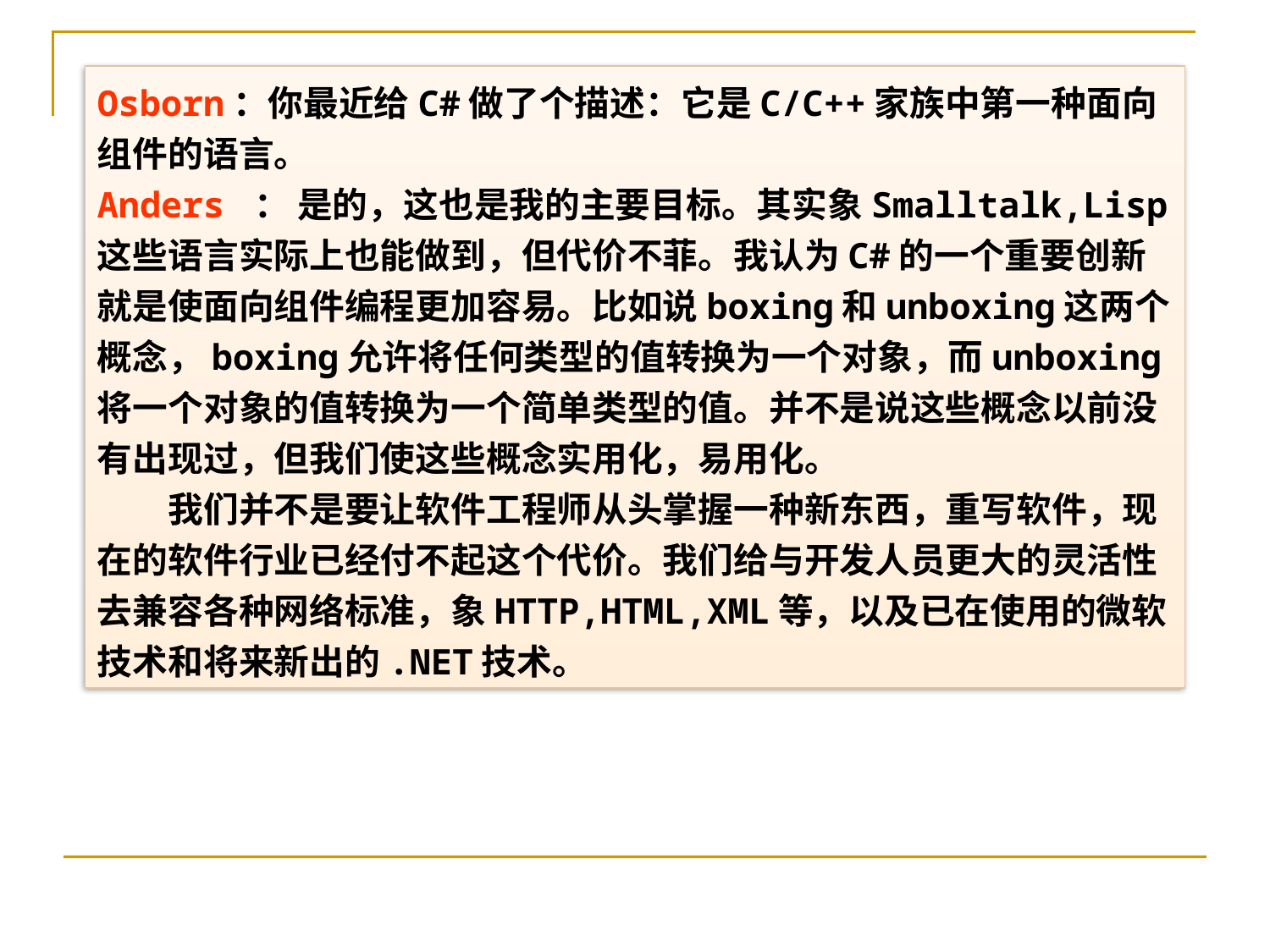

Osborn：你最近给C#做了个描述：它是C/C++家族中第一种面向组件的语言。
Anders ： 是的，这也是我的主要目标。其实象Smalltalk,Lisp这些语言实际上也能做到，但代价不菲。我认为C#的一个重要创新就是使面向组件编程更加容易。比如说boxing和unboxing这两个概念，boxing允许将任何类型的值转换为一个对象，而unboxing将一个对象的值转换为一个简单类型的值。并不是说这些概念以前没有出现过，但我们使这些概念实用化，易用化。
　　我们并不是要让软件工程师从头掌握一种新东西，重写软件，现在的软件行业已经付不起这个代价。我们给与开发人员更大的灵活性去兼容各种网络标准，象HTTP,HTML,XML等，以及已在使用的微软技术和将来新出的.NET技术。